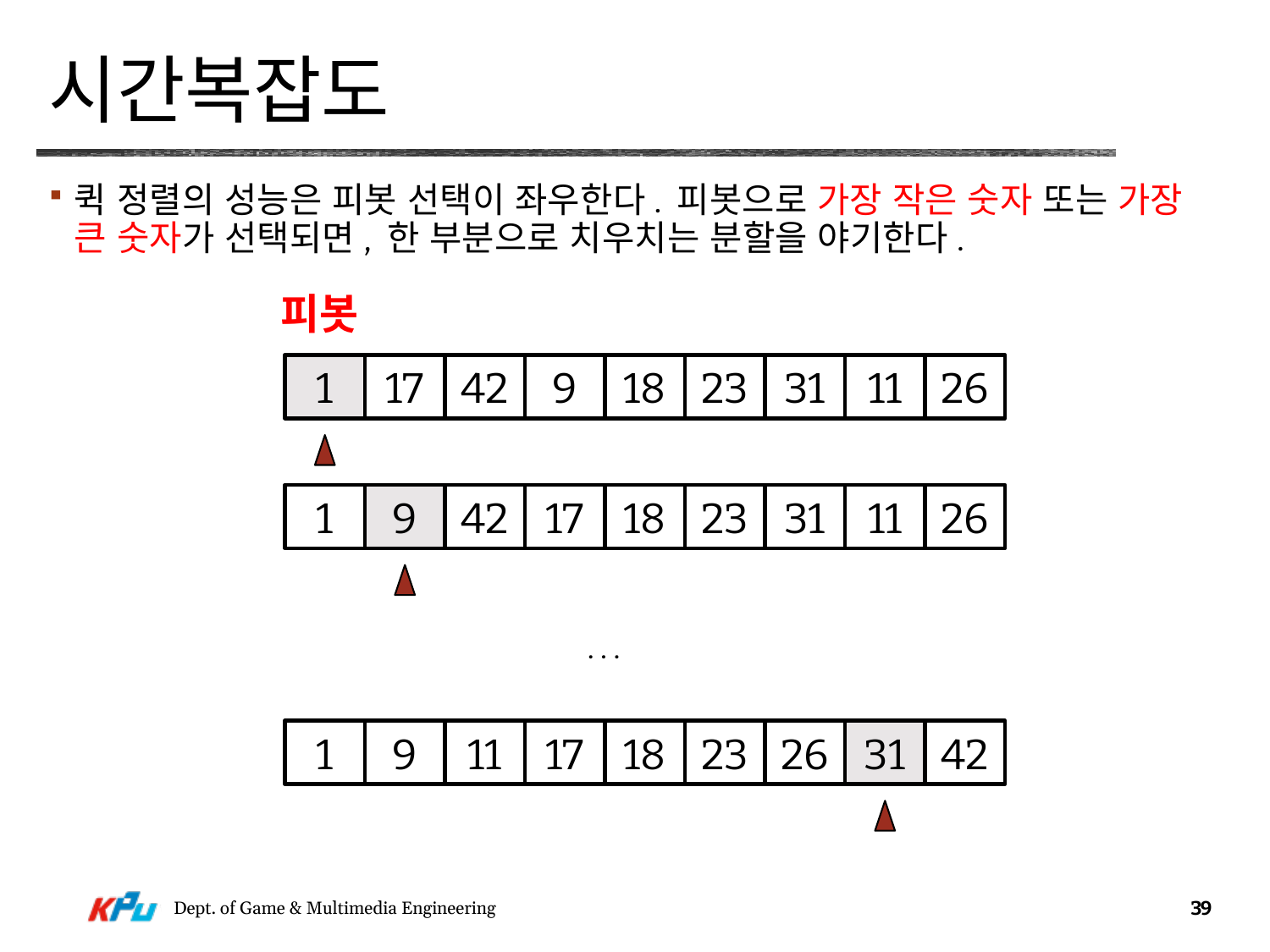

# 시간복잡도
퀵 정렬의 성능은 피봇 선택이 좌우한다. 피봇으로 가장 작은 숫자 또는 가장 큰 숫자가 선택되면, 한 부분으로 치우치는 분할을 야기한다.

피봇
1
17
42
9
18
23
31
11
26

1
9
42
17
18
23
31
11
26

. . .
1
9
11
17
18
23
26
31
42

Dept. of Game & Multimedia Engineering
39